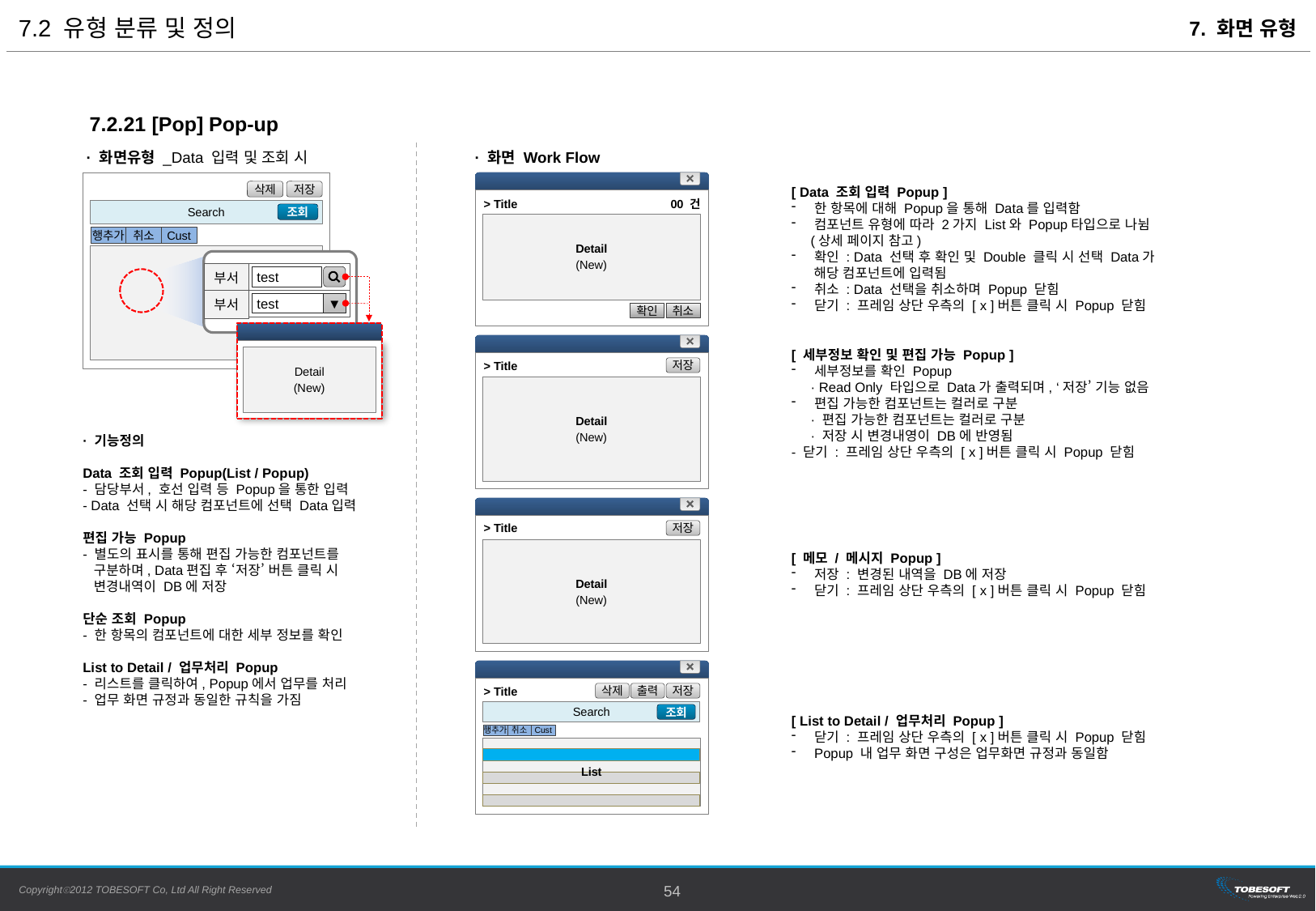

7.2 유형 분류 및 정의
7. 화면 유형
7.2.21 [Pop] Pop-up
· 화면유형 _Data 입력 및 조회 시
· 화면 Work Flow

삭제
저장
Search
조회
행추가
취소
Cust

부서

test

부서

test
▼

Detail
(New)

> Title
00 건
확인
취소
[ Data 조회 입력 Popup ]
한 항목에 대해 Popup을 통해 Data를 입력함
컴포넌트 유형에 따라 2가지 List와 Popup타입으로 나뉨
     (상세 페이지 참고)
확인 : Data 선택 후 확인 및 Double 클릭 시 선택 Data가
     해당 컴포넌트에 입력됨
취소 : Data 선택을 취소하며 Popup 닫힘
닫기 : 프레임 상단 우측의 [ x ]버튼 클릭 시 Popup 닫힘

Detail
(New)

Detail
(New)
저장

> Title
[ 세부정보 확인 및 편집 가능 Popup ]
세부정보를 확인 Popup
     · Read Only 타입으로 Data가 출력되며, ‘저장’ 기능 없음
편집 가능한 컴포넌트는 컬러로 구분
     · 편집 가능한 컴포넌트는 컬러로 구분
     · 저장 시 변경내영이 DB에 반영됨
- 닫기 : 프레임 상단 우측의 [ x ]버튼 클릭 시 Popup 닫힘
· 기능정의

Data 조회 입력 Popup(List / Popup)
- 담당부서, 호선 입력 등 Popup을 통한 입력
- Data 선택 시 해당 컴포넌트에 선택 Data입력

편집 가능 Popup
- 별도의 표시를 통해 편집 가능한 컴포넌트를
  구분하며, Data편집 후 ‘저장’ 버튼 클릭 시
  변경내역이 DB에 저장

단순 조회 Popup
- 한 항목의 컴포넌트에 대한 세부 정보를 확인

List to Detail / 업무처리 Popup
- 리스트를 클릭하여, Popup에서 업무를 처리
- 업무 화면 규정과 동일한 규칙을 가짐

Detail
(New)
저장

> Title
[ 메모 / 메시지 Popup ]
저장 : 변경된 내역을 DB에 저장
닫기 : 프레임 상단 우측의 [ x ]버튼 클릭 시 Popup 닫힘

> Title
삭제
출력
저장
Search
조회
행추가
취소
Cust

List
[ List to Detail / 업무처리 Popup ]
닫기 : 프레임 상단 우측의 [ x ]버튼 클릭 시 Popup 닫힘
Popup 내 업무 화면 구성은 업무화면 규정과 동일함